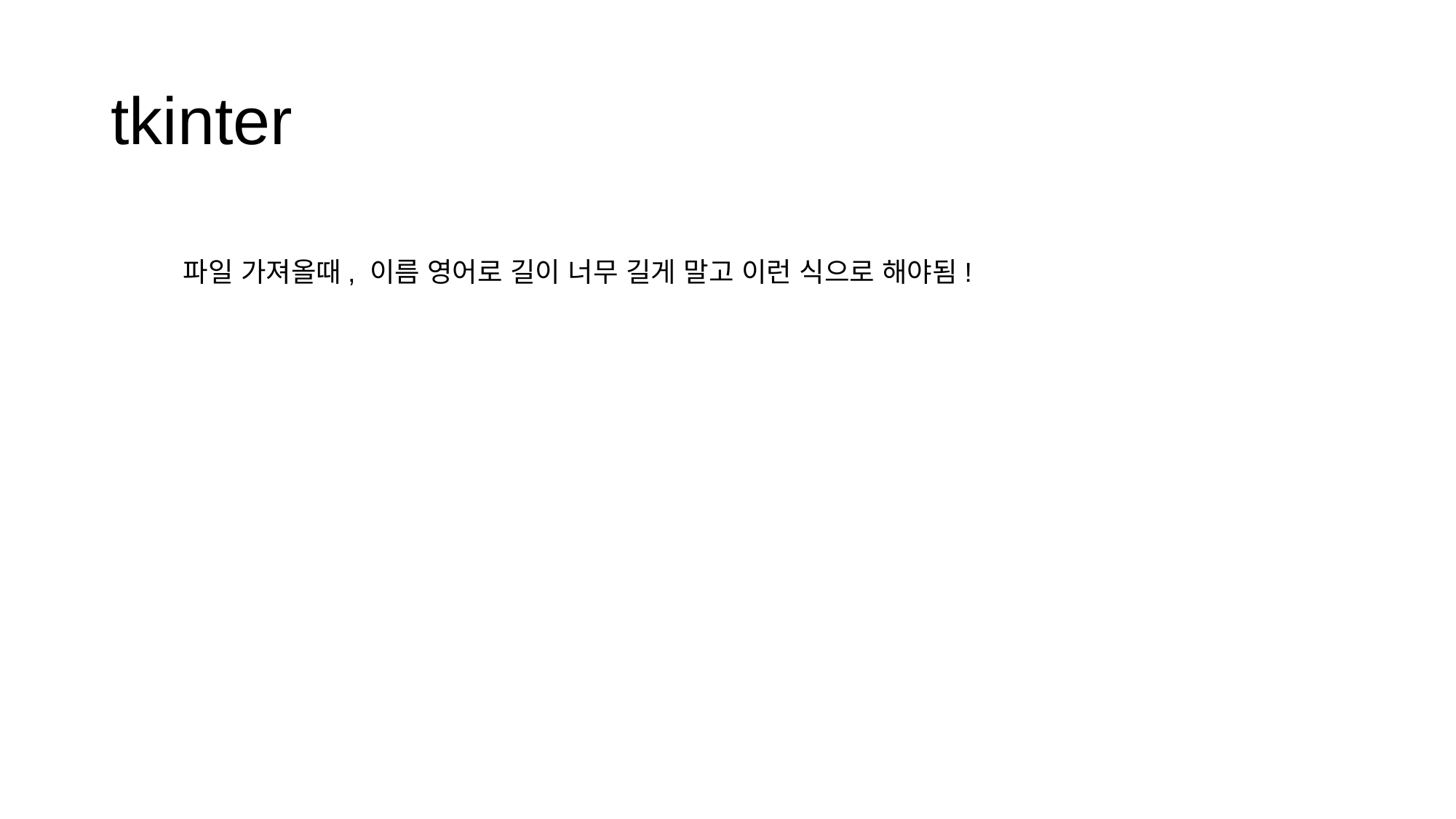

# tkinter
파일 가져올때, 이름 영어로 길이 너무 길게 말고 이런 식으로 해야됨!